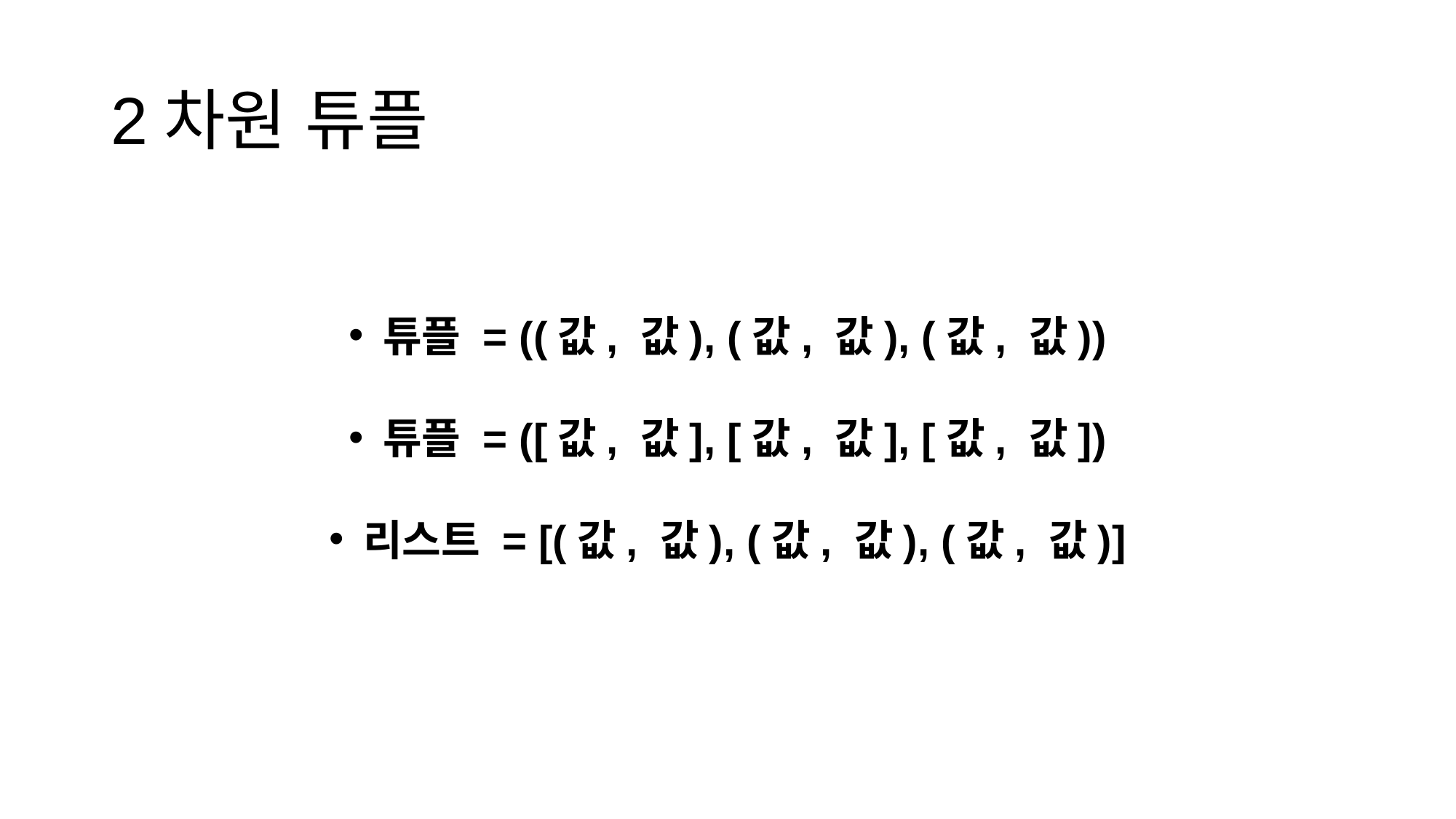

# 2차원 튜플
튜플 = ((값, 값), (값, 값), (값, 값))

튜플 = ([값, 값], [값, 값], [값, 값])

리스트 = [(값, 값), (값, 값), (값, 값)]